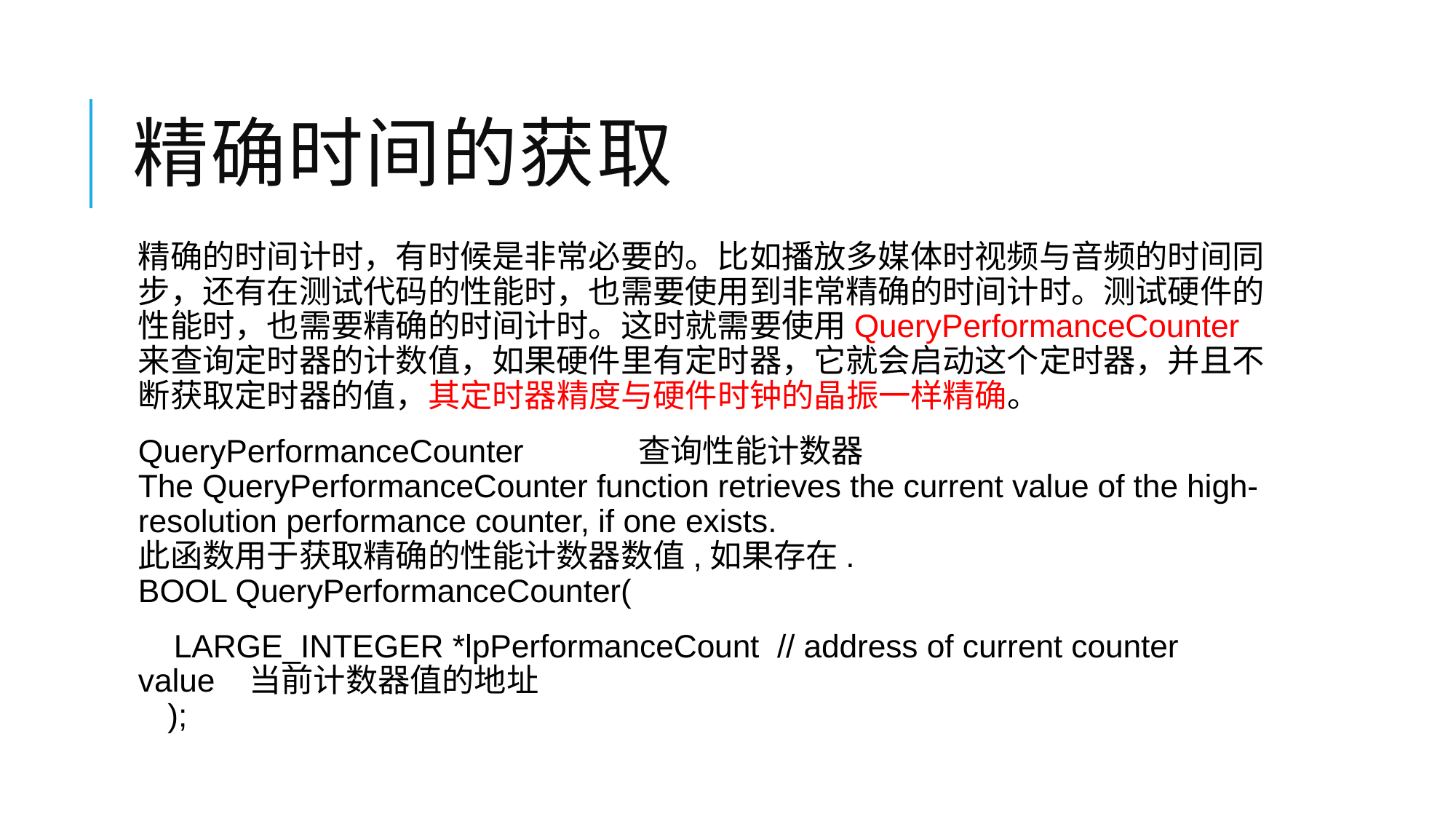

# 精确时间的获取
精确的时间计时，有时候是非常必要的。比如播放多媒体时视频与音频的时间同步，还有在测试代码的性能时，也需要使用到非常精确的时间计时。测试硬件的性能时，也需要精确的时间计时。这时就需要使用QueryPerformanceCounter来查询定时器的计数值，如果硬件里有定时器，它就会启动这个定时器，并且不断获取定时器的值，其定时器精度与硬件时钟的晶振一样精确。
QueryPerformanceCounter            查询性能计数器 
The QueryPerformanceCounter function retrieves the current value of the high-resolution performance counter, if one exists. 
此函数用于获取精确的性能计数器数值,如果存在. 
BOOL QueryPerformanceCounter(
    LARGE_INTEGER *lpPerformanceCount  // address of current counter value   当前计数器值的地址 
   );